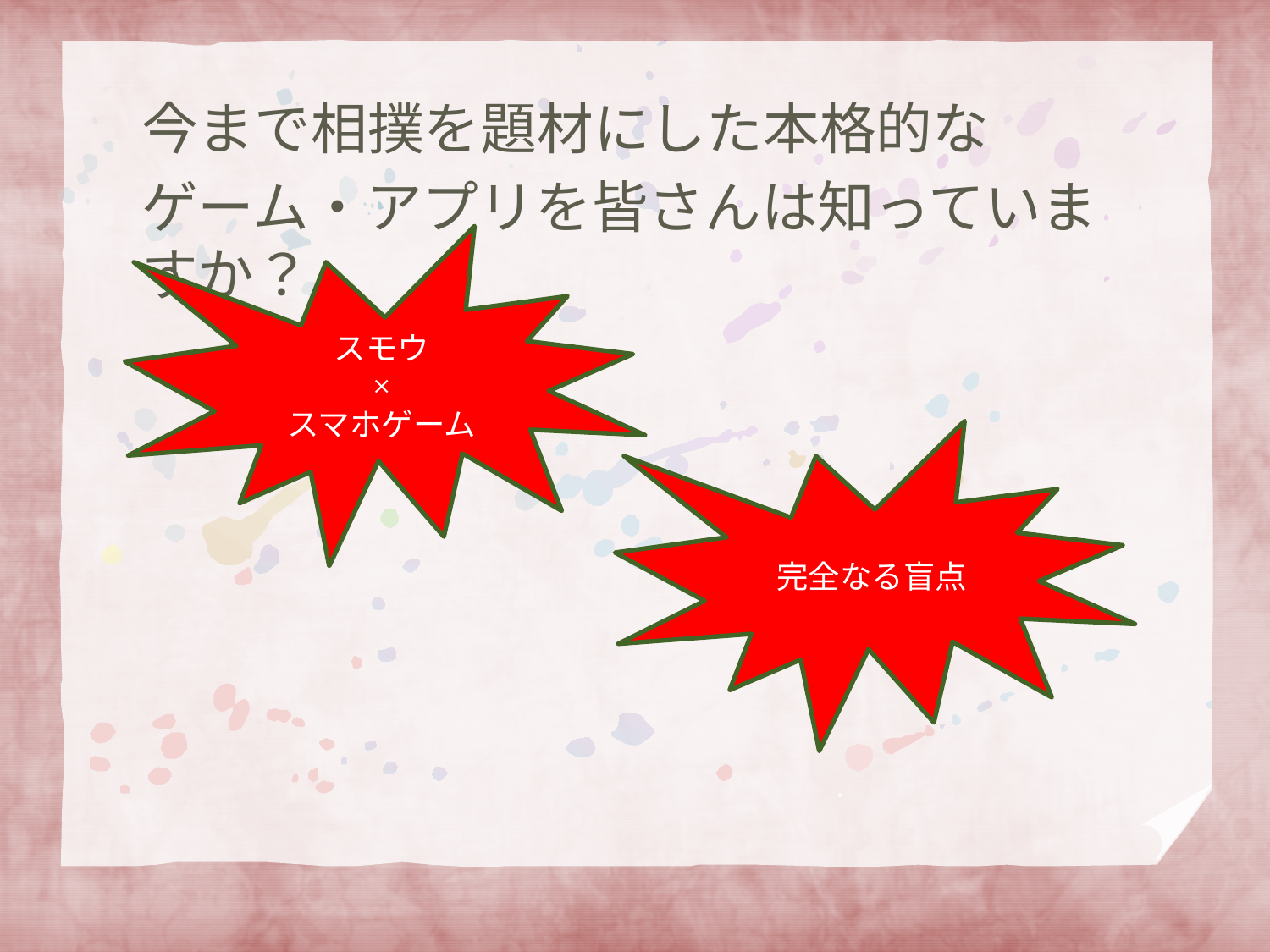

今まで相撲を題材にした本格的な
ゲーム・アプリを皆さんは知っていますか？

スモウ
×
スマホゲーム
完全なる盲点